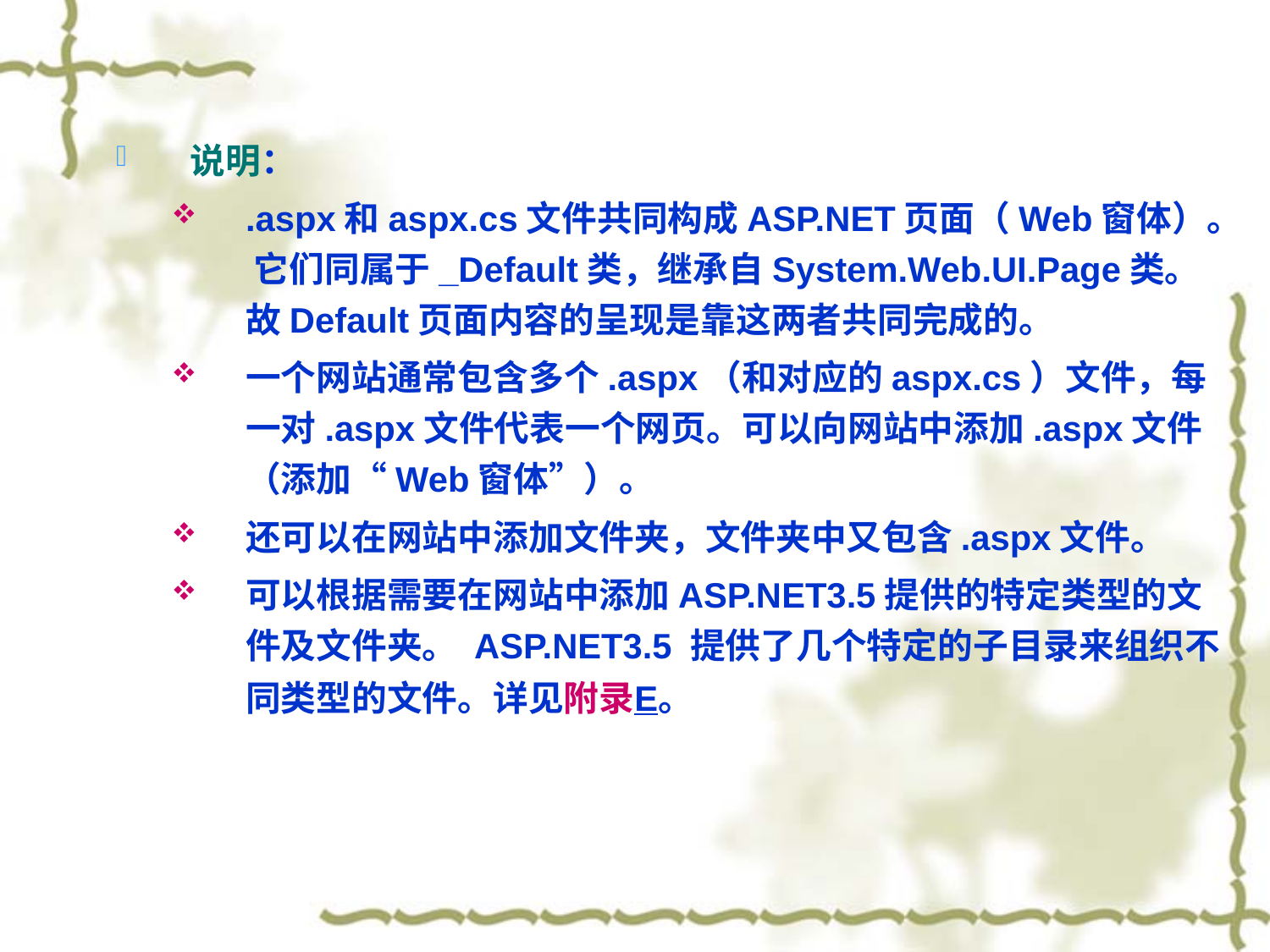

说明：
.aspx和aspx.cs文件共同构成ASP.NET页面（Web窗体）。 它们同属于_Default类，继承自System.Web.UI.Page类。故Default页面内容的呈现是靠这两者共同完成的。
一个网站通常包含多个.aspx（和对应的aspx.cs）文件，每一对.aspx文件代表一个网页。可以向网站中添加.aspx文件（添加“Web窗体”）。
还可以在网站中添加文件夹，文件夹中又包含.aspx文件。
可以根据需要在网站中添加ASP.NET3.5提供的特定类型的文件及文件夹。 ASP.NET3.5 提供了几个特定的子目录来组织不同类型的文件。详见附录E。